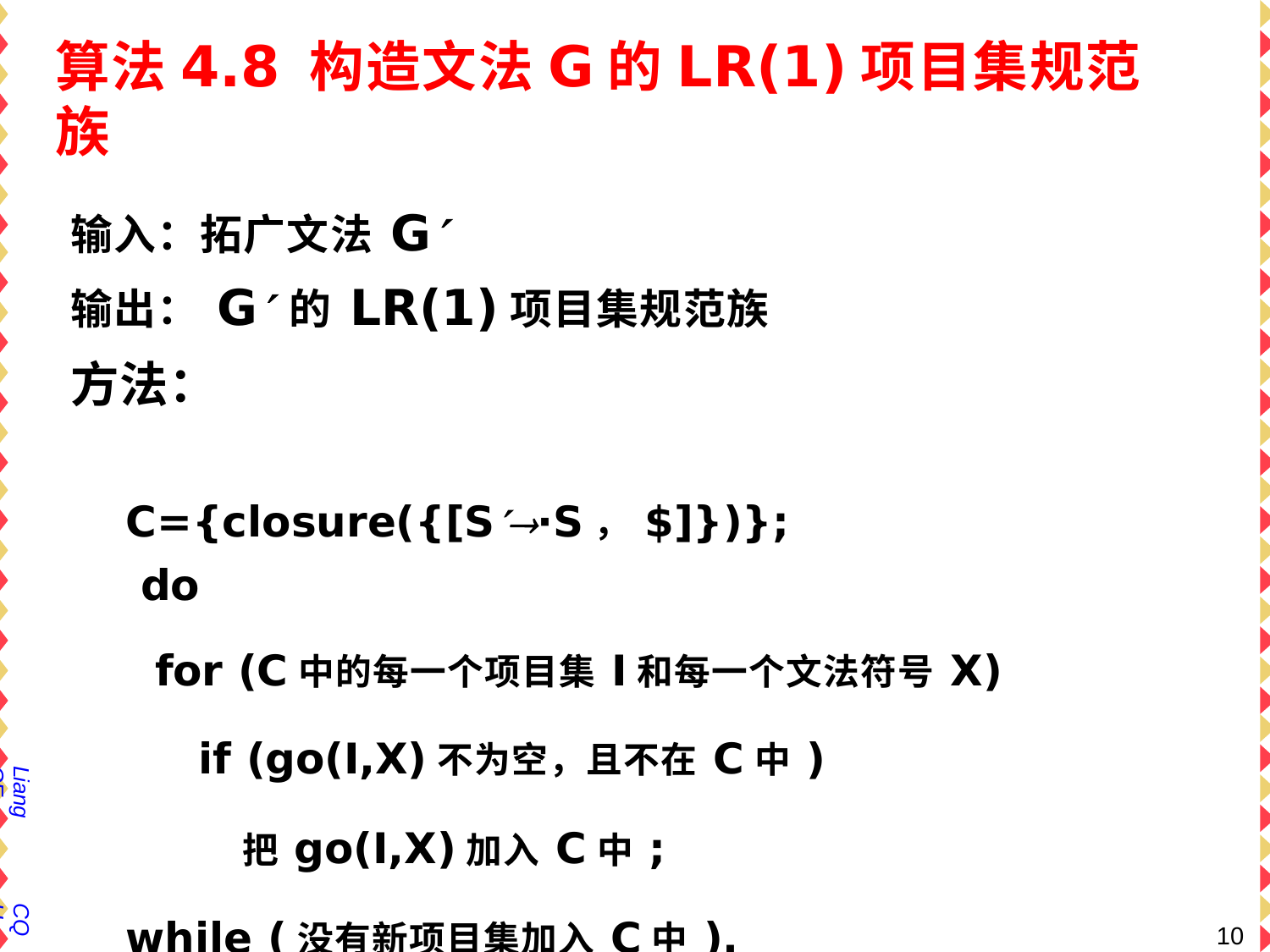

# 算法4.8	构造文法G的LR(1)项目集规范族
输入：拓广文法G′
输出：G′的LR(1)项目集规范族 方法：

C={closure({[S′→·S，$]})};  do
for (C中的每一个项目集I和每一个文法符号X)  if (go(I,X)不为空，且不在C中)
把go(I,X)加入C中;  while (没有新项目集加入C中).
Liang GE
CQU
103